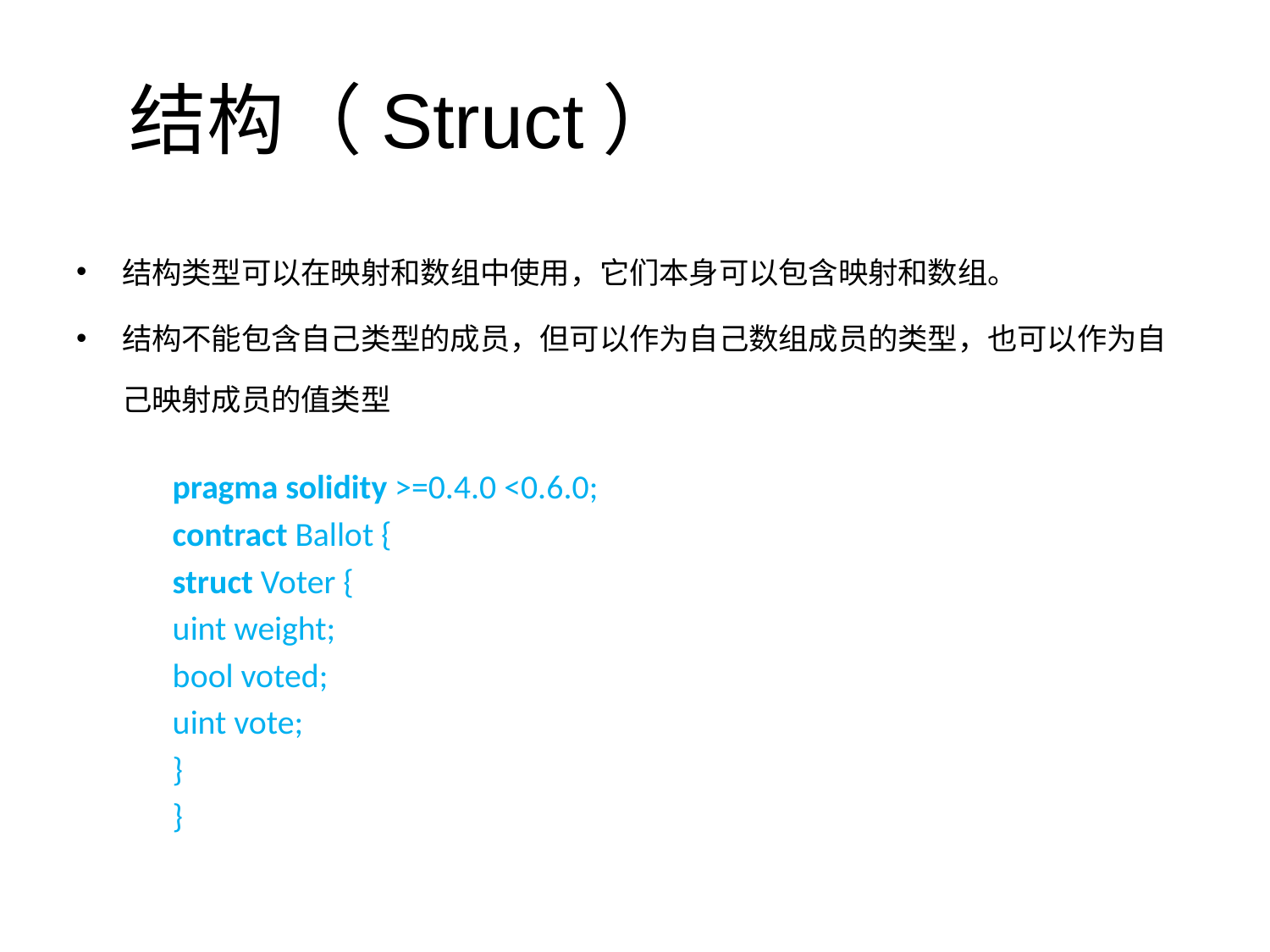

# 结构（Struct）
结构类型可以在映射和数组中使用，它们本身可以包含映射和数组。
结构不能包含自己类型的成员，但可以作为自己数组成员的类型，也可以作为自己映射成员的值类型

pragma solidity >=0.4.0 <0.6.0;
contract Ballot {
	struct Voter {
		uint weight;
		bool voted;
		uint vote;
	}
}